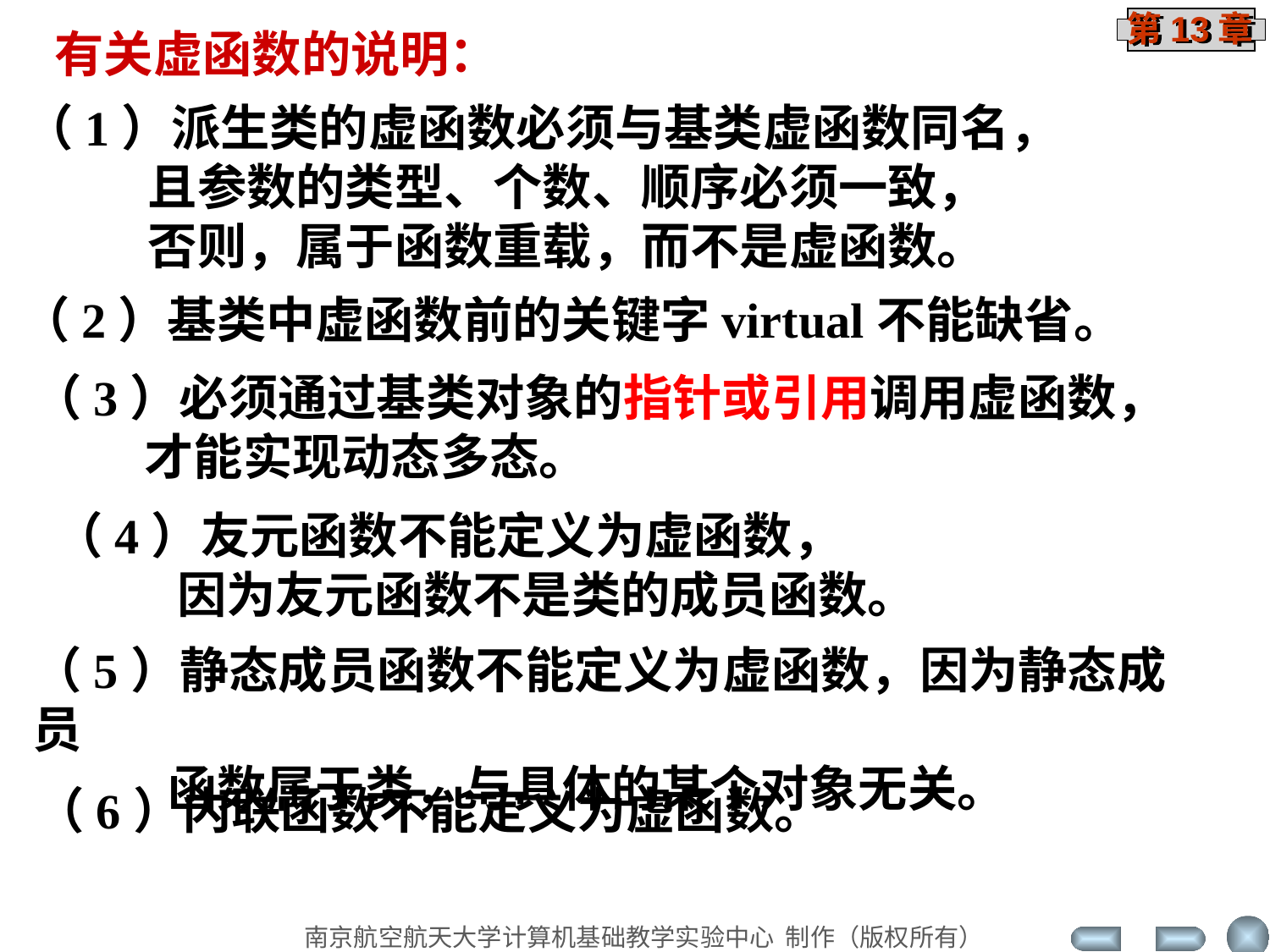

有关虚函数的说明：
（1）派生类的虚函数必须与基类虚函数同名，
          且参数的类型、个数、顺序必须一致，
          否则，属于函数重载，而不是虚函数。
 （2）基类中虚函数前的关键字virtual不能缺省。
 （3）必须通过基类对象的指针或引用调用虚函数，
           才能实现动态多态。
 （4）友元函数不能定义为虚函数，
            因为友元函数不是类的成员函数。
（5）静态成员函数不能定义为虚函数，因为静态成员
           函数属于类，与具体的某个对象无关。
 （6）内联函数不能定义为虚函数。